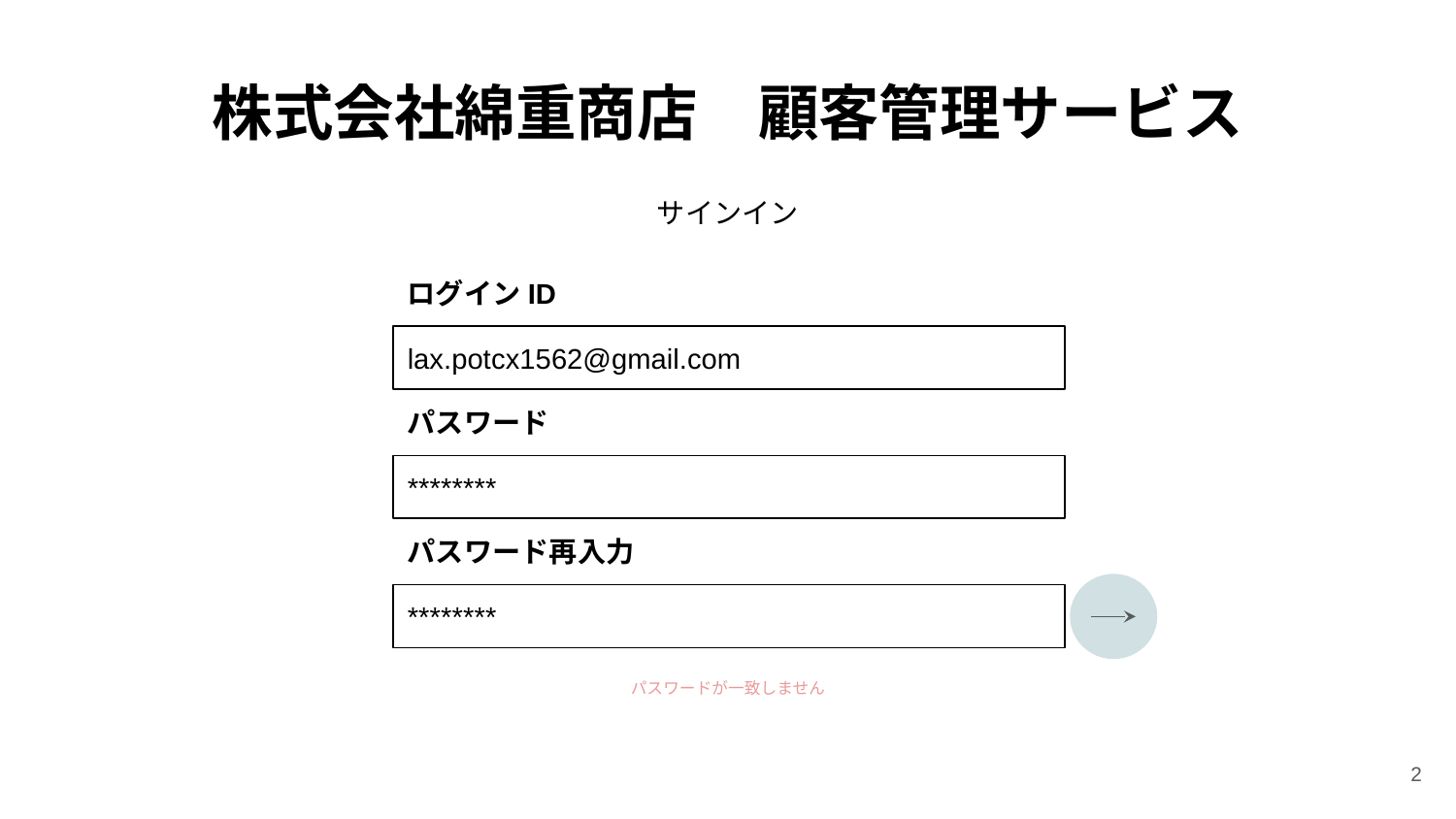

株式会社綿重商店　顧客管理サービス
サインイン
ログインID
lax.potcx1562@gmail.com
パスワード
********
パスワード再入力

********
パスワードが一致しません
2